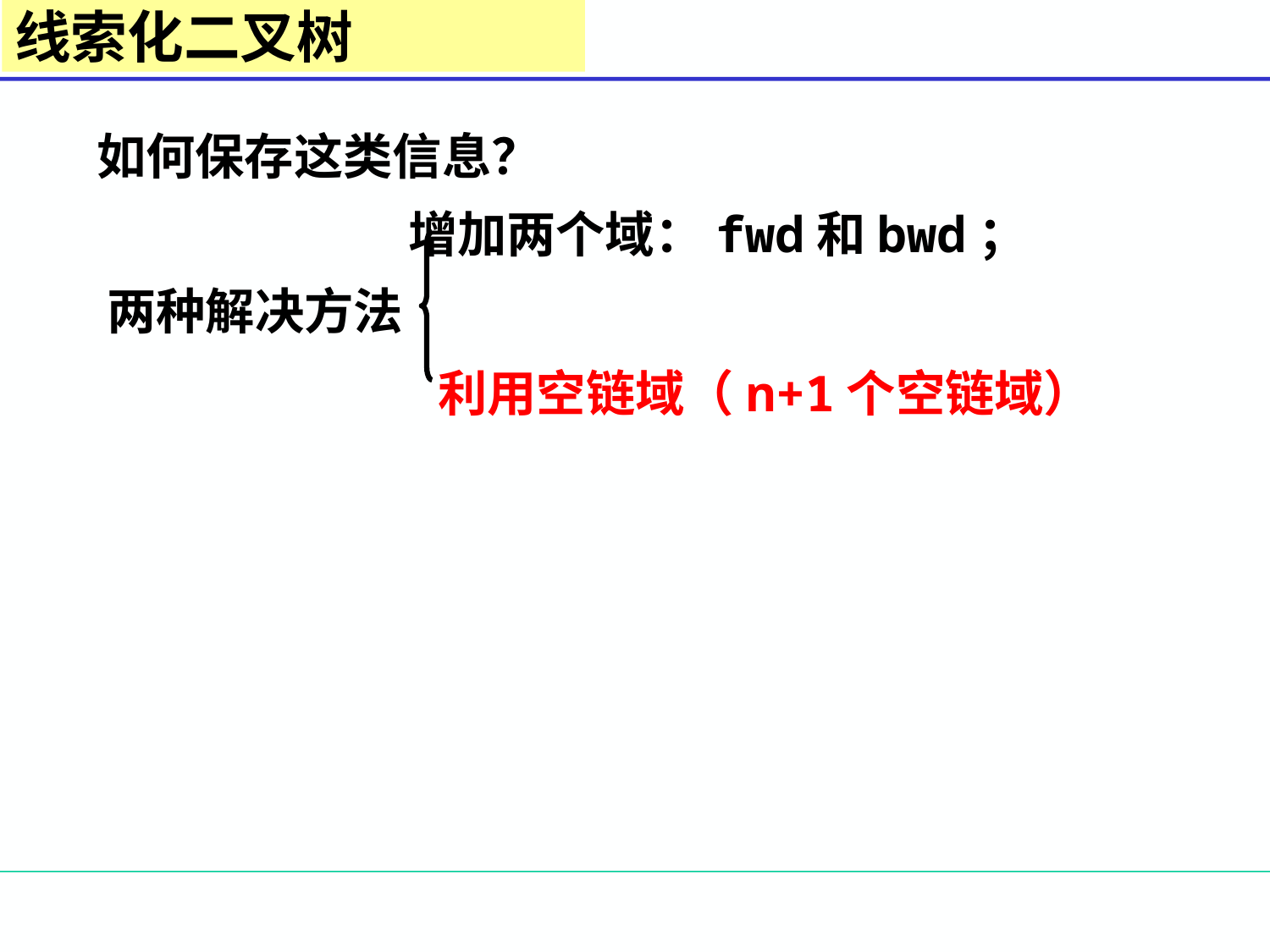

线索化二叉树
如何保存这类信息？
增加两个域：fwd和bwd；

两种解决方法
利用空链域（n+1个空链域）